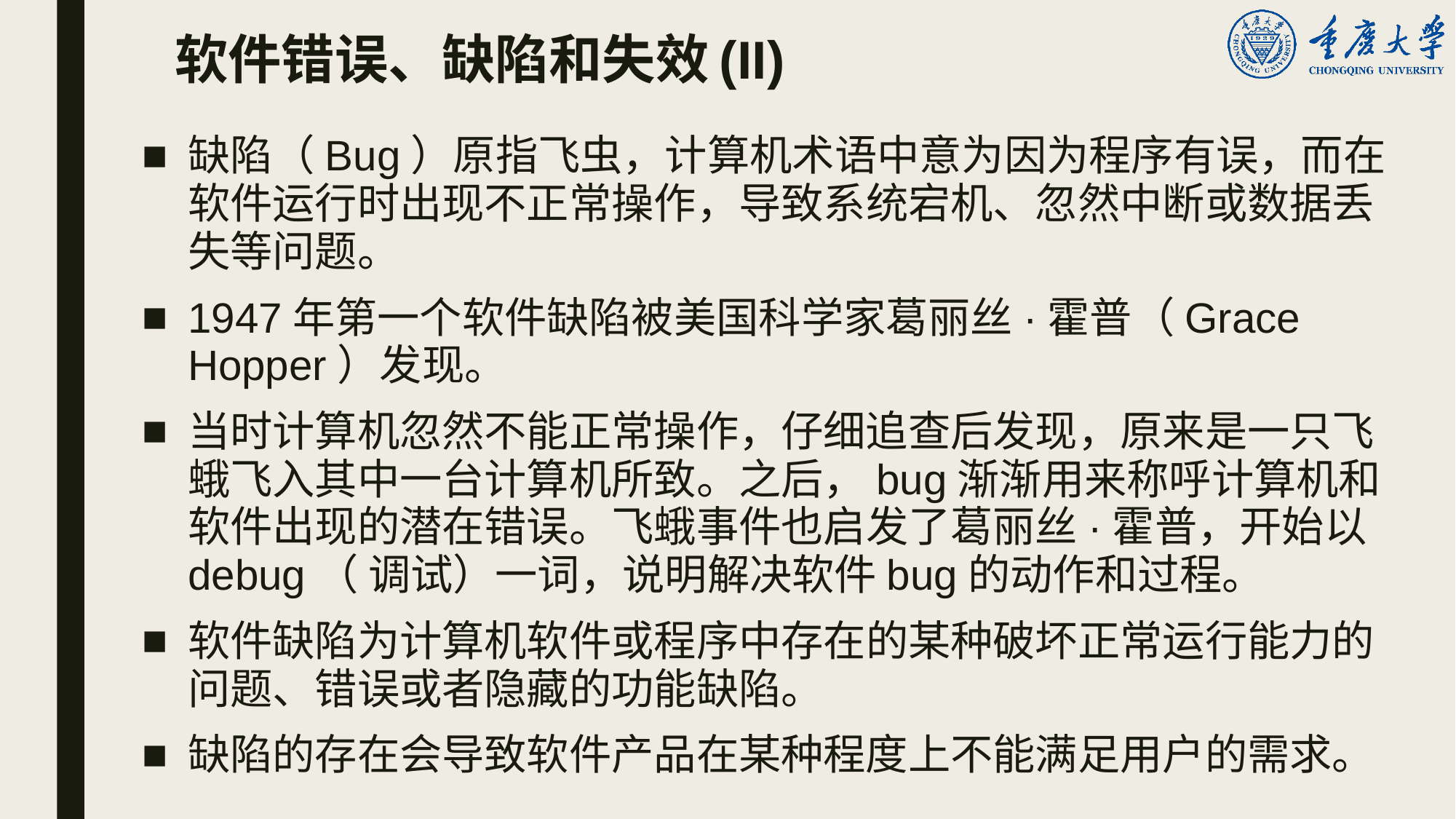

# 软件错误、缺陷和失效(II)
缺陷（Bug）原指飞虫，计算机术语中意为因为程序有误，而在软件运行时出现不正常操作，导致系统宕机、忽然中断或数据丢失等问题。
1947年第一个软件缺陷被美国科学家葛丽丝·霍普（Grace Hopper）发现。
当时计算机忽然不能正常操作，仔细追查后发现，原来是一只飞蛾飞入其中一台计算机所致。之后，bug渐渐用来称呼计算机和软件出现的潜在错误。飞蛾事件也启发了葛丽丝·霍普，开始以debug（ 调试）一词，说明解决软件bug的动作和过程。
软件缺陷为计算机软件或程序中存在的某种破坏正常运行能力的问题、错误或者隐藏的功能缺陷。
缺陷的存在会导致软件产品在某种程度上不能满足用户的需求。